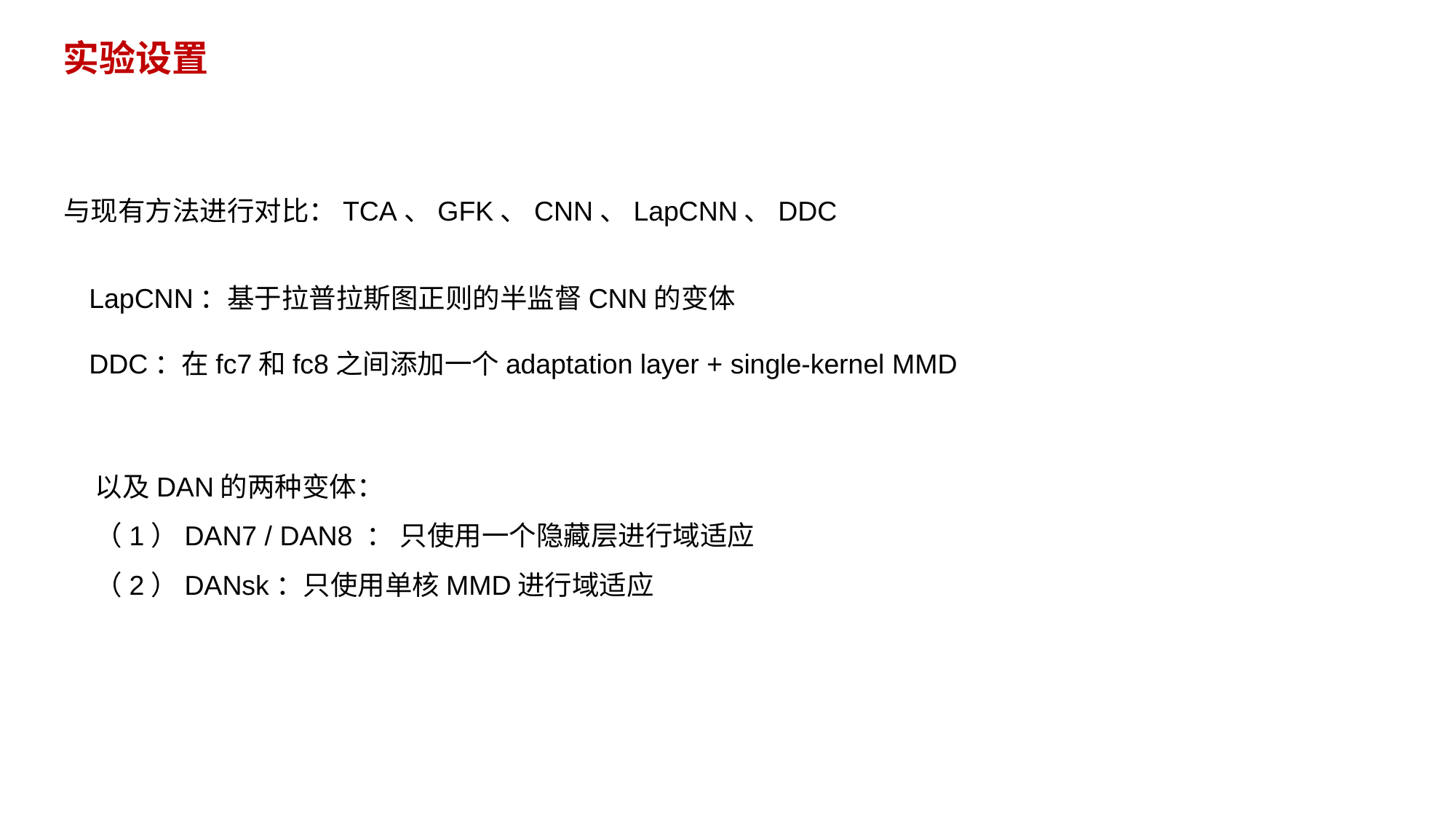

实验设置
与现有方法进行对比：TCA、GFK、CNN、LapCNN、DDC
LapCNN：基于拉普拉斯图正则的半监督CNN的变体

DDC：在fc7和fc8之间添加一个adaptation layer + single-kernel MMD
以及DAN的两种变体：
（1）DAN7 / DAN8 ： 只使用一个隐藏层进行域适应
（2）DANsk：只使用单核MMD进行域适应